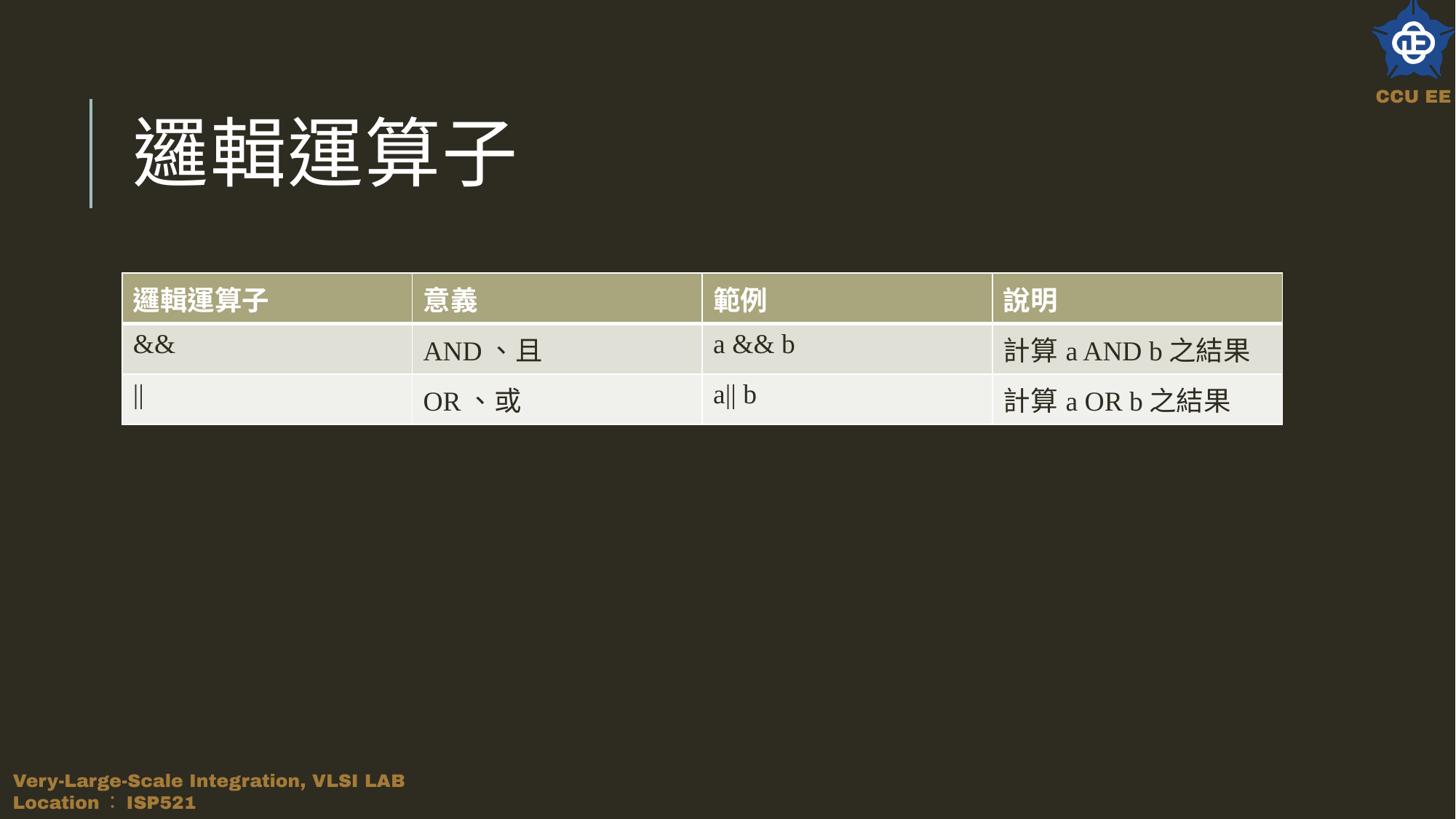

# 邏輯運算子
| 邏輯運算子 | 意義 | 範例 | 說明 |
| --- | --- | --- | --- |
| && | AND、且 | a && b | 計算a AND b之結果 |
| || | OR、或 | a|| b | 計算a OR b之結果 |